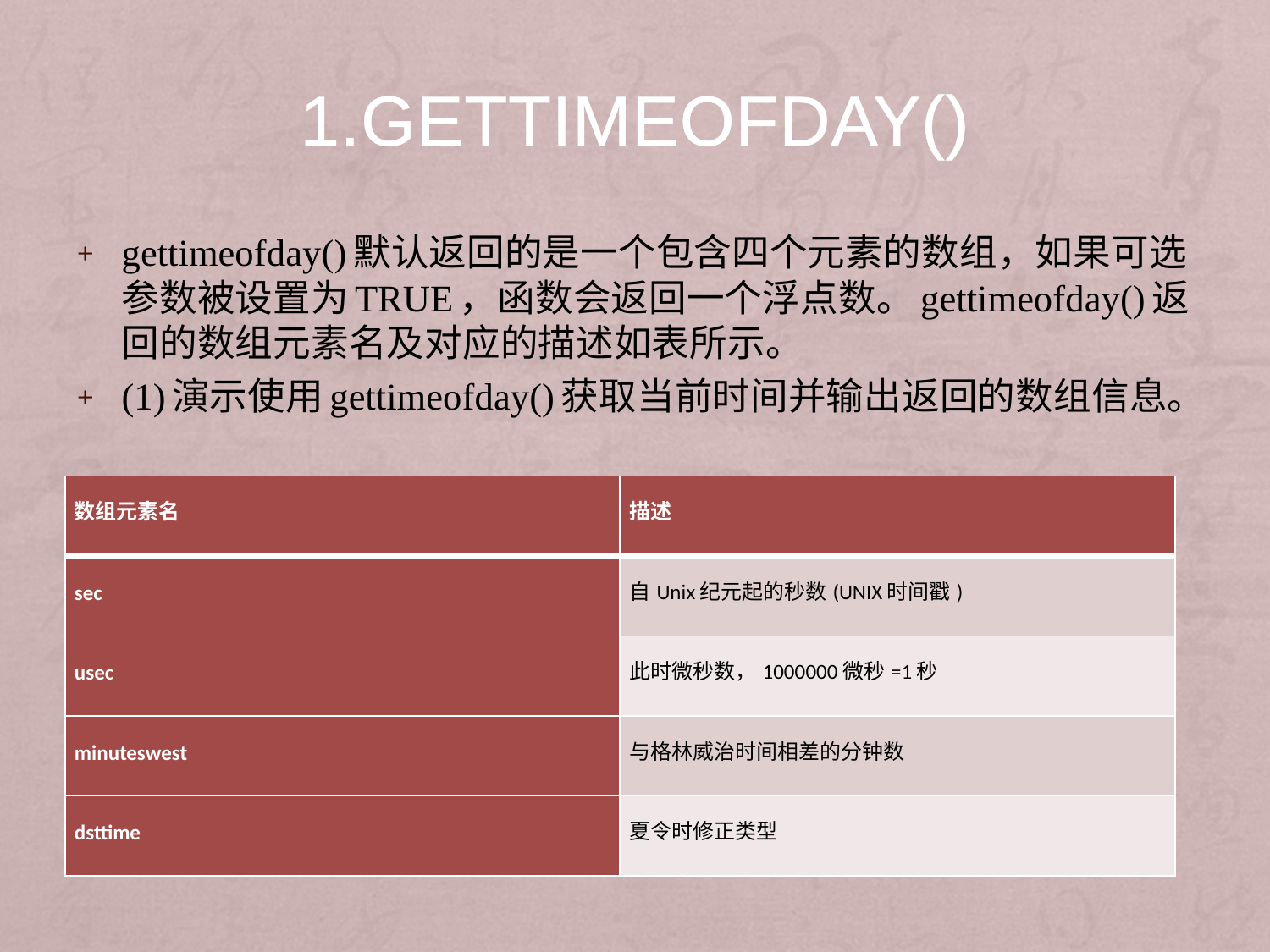

# 1.gettimeofday()
gettimeofday()默认返回的是一个包含四个元素的数组，如果可选参数被设置为TRUE，函数会返回一个浮点数。gettimeofday()返回的数组元素名及对应的描述如表所示。
(1)演示使用gettimeofday()获取当前时间并输出返回的数组信息。
| 数组元素名 | 描述 |
| --- | --- |
| sec | 自Unix纪元起的秒数(UNIX时间戳) |
| usec | 此时微秒数，1000000微秒=1秒 |
| minuteswest | 与格林威治时间相差的分钟数 |
| dsttime | 夏令时修正类型 |